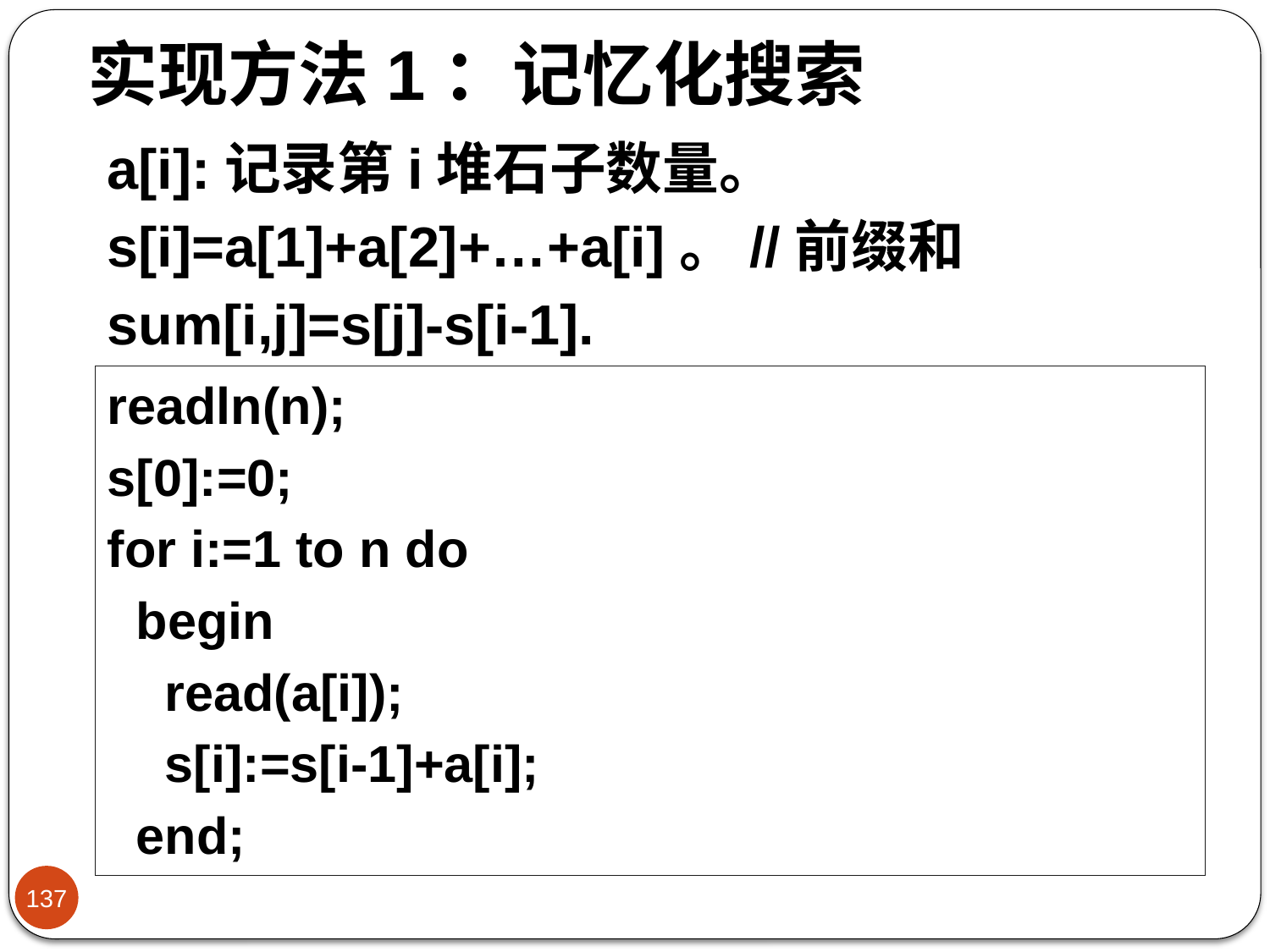

# 实现方法1：记忆化搜索
a[i]:记录第i堆石子数量。
s[i]=a[1]+a[2]+…+a[i]。//前缀和
sum[i,j]=s[j]-s[i-1].
readln(n);
s[0]:=0;
for i:=1 to n do
  begin
    read(a[i]);
    s[i]:=s[i-1]+a[i];
  end;
137